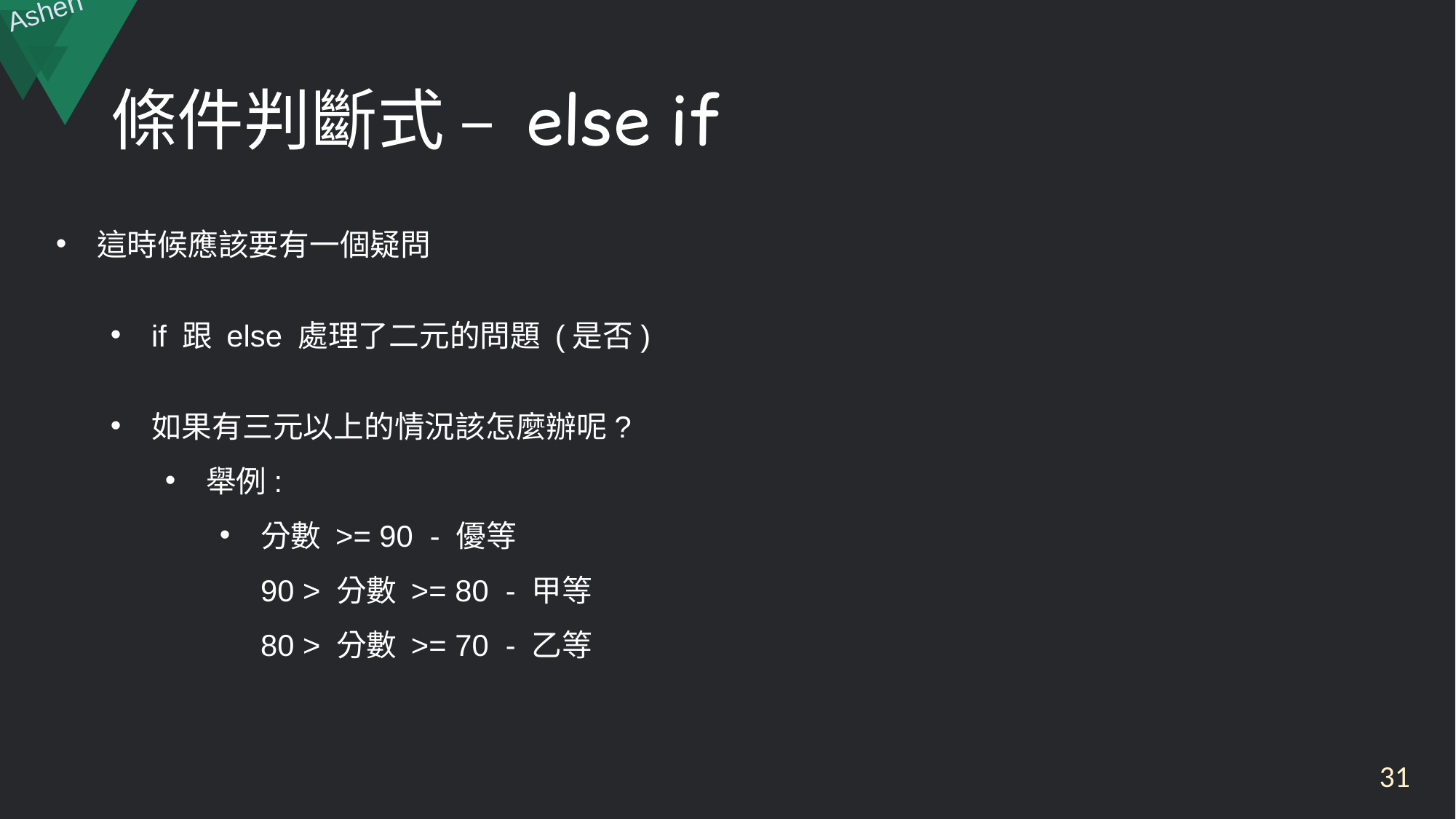

# 條件判斷式 – else if
這時候應該要有一個疑問
if 跟 else 處理了二元的問題 (是否)
如果有三元以上的情況該怎麼辦呢?
舉例:
分數 >= 90  - 優等
90 > 分數 >= 80  - 甲等
80 > 分數 >= 70  - 乙等
31